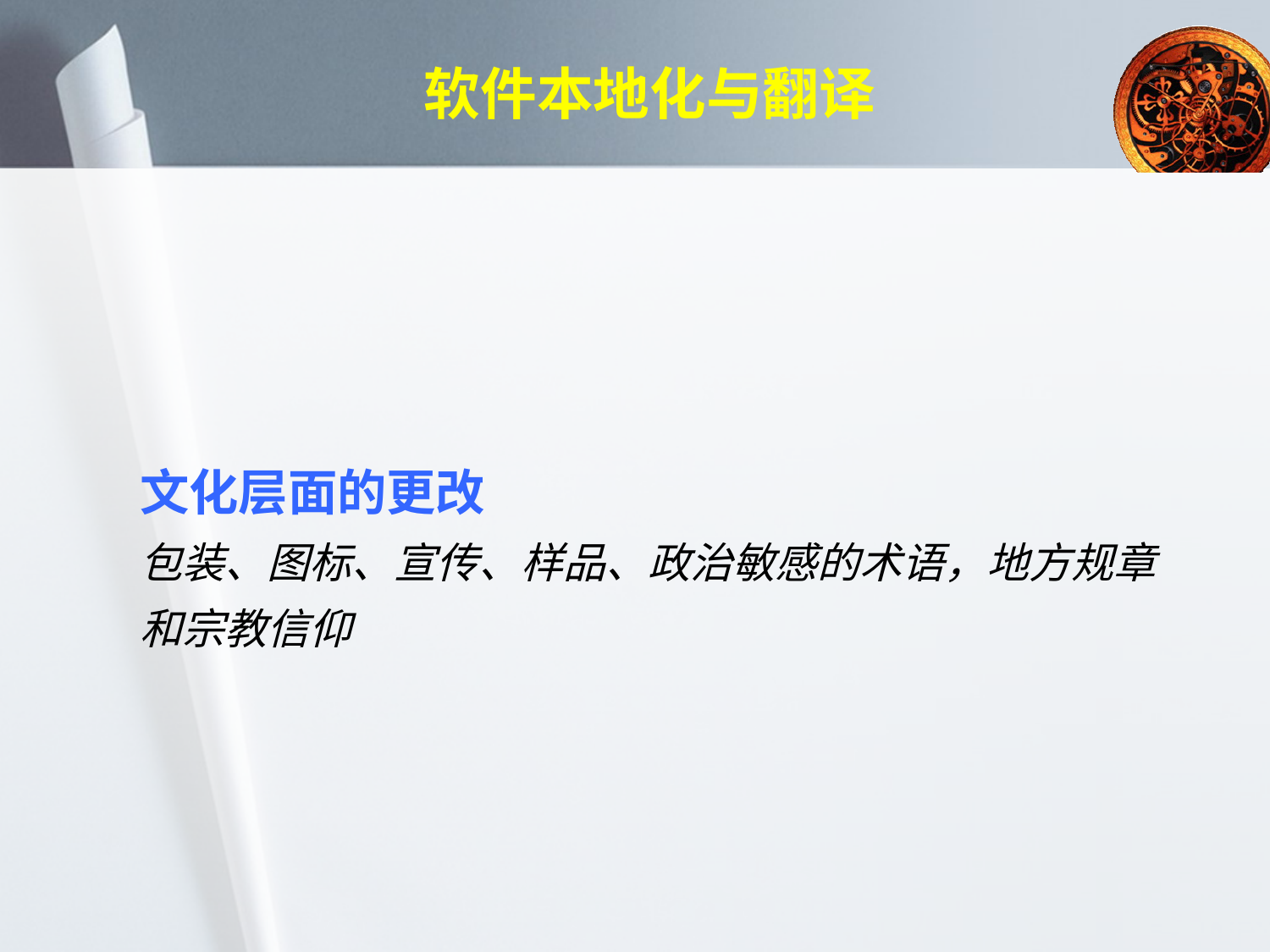

# 软件本地化与翻译

文化层面的更改
包装、图标、宣传、样品、政治敏感的术语，地方规章和宗教信仰